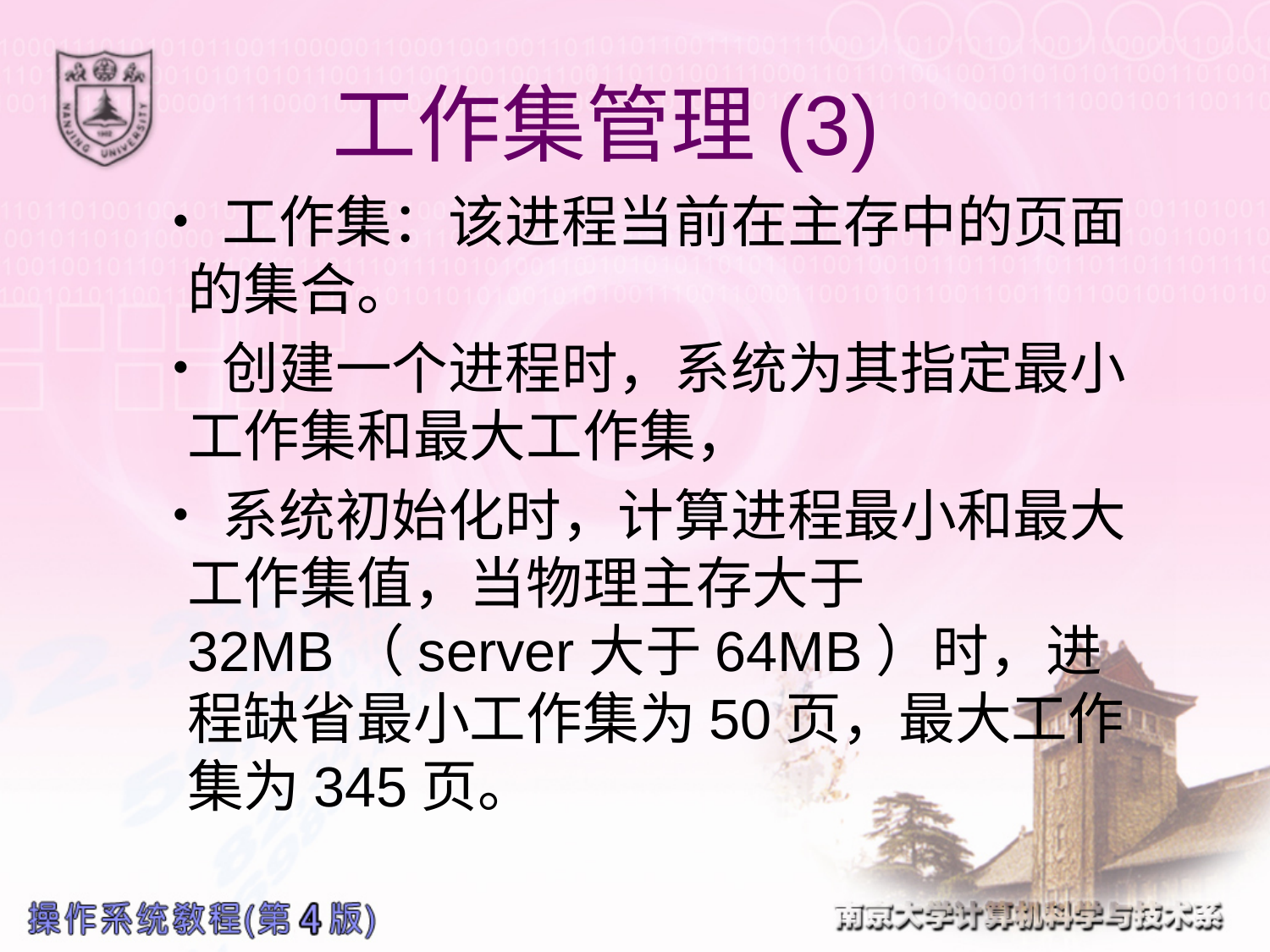

# 工作集管理(3)
 •工作集：该进程当前在主存中的页面的集合。
 •创建一个进程时，系统为其指定最小工作集和最大工作集，
 •系统初始化时，计算进程最小和最大工作集值，当物理主存大于32MB（server大于64MB）时，进程缺省最小工作集为50页，最大工作集为345页。